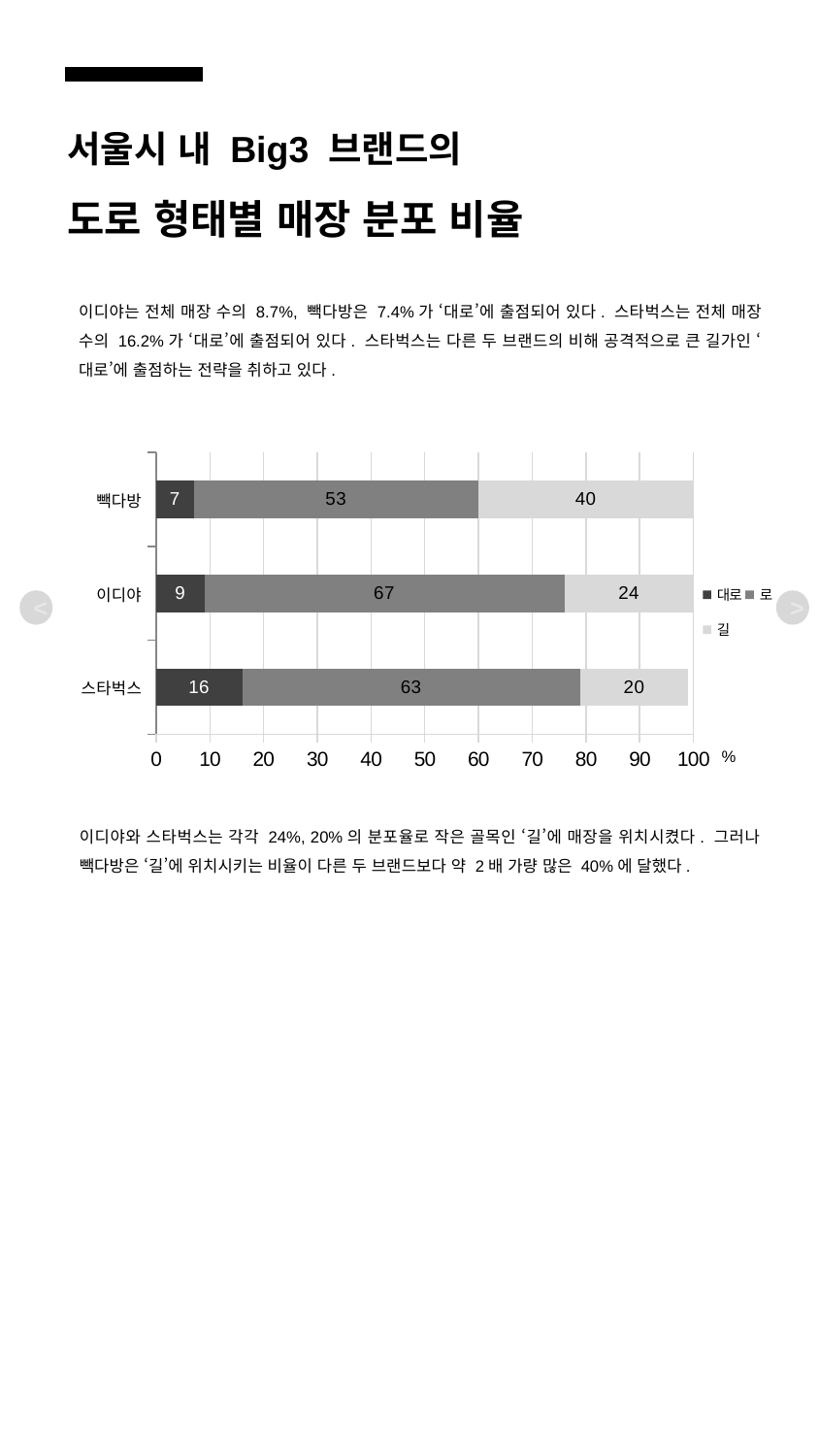

서울시 내 Big3 브랜드의
도로 형태별 매장 분포 비율

이디야는 전체 매장 수의 8.7%, 빽다방은 7.4%가 ‘대로’에 출점되어 있다. 스타벅스는 전체 매장 수의 16.2%가 ‘대로’에 출점되어 있다. 스타벅스는 다른 두 브랜드의 비해 공격적으로 큰 길가인 ‘대로’에 출점하는 전략을 취하고 있다.

### Chart

| Category | 대로 | 로 | 길 |
|---|---|---|---|
| 스타벅스 | 16.0 | 63.0 | 20.0 |
| 이디야 | 9.0 | 67.0 | 24.0 |
| 빽다방 | 7.0 | 53.0 | 40.0 |
<
>
%
이디야와 스타벅스는 각각 24%, 20%의 분포율로 작은 골목인 ‘길’에 매장을 위치시켰다. 그러나 빽다방은 ‘길’에 위치시키는 비율이 다른 두 브랜드보다 약 2배 가량 많은 40%에 달했다.